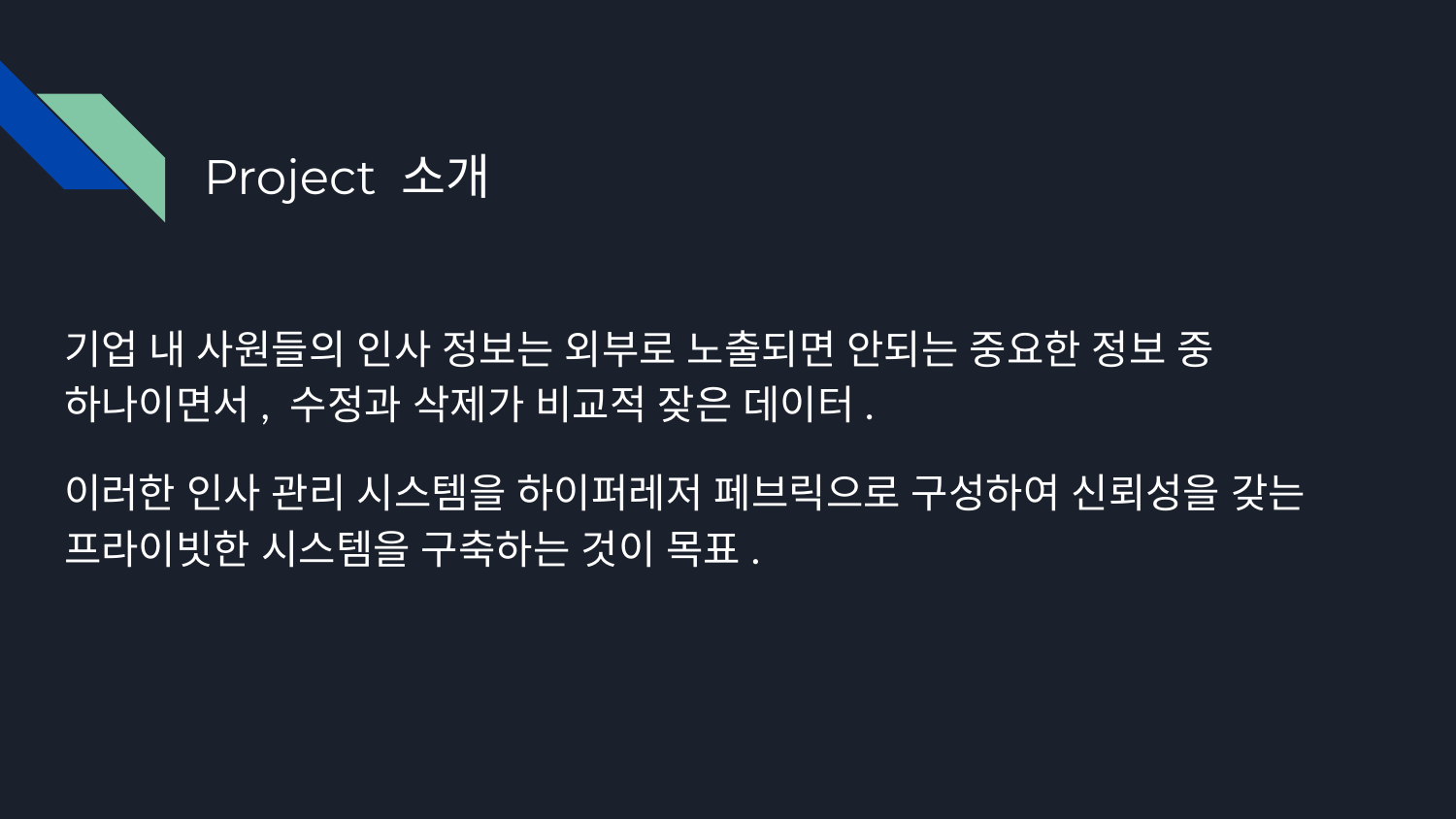

# Project 소개

기업 내 사원들의 인사 정보는 외부로 노출되면 안되는 중요한 정보 중 하나이면서, 수정과 삭제가 비교적 잦은 데이터.
이러한 인사 관리 시스템을 하이퍼레저 페브릭으로 구성하여 신뢰성을 갖는 프라이빗한 시스템을 구축하는 것이 목표.